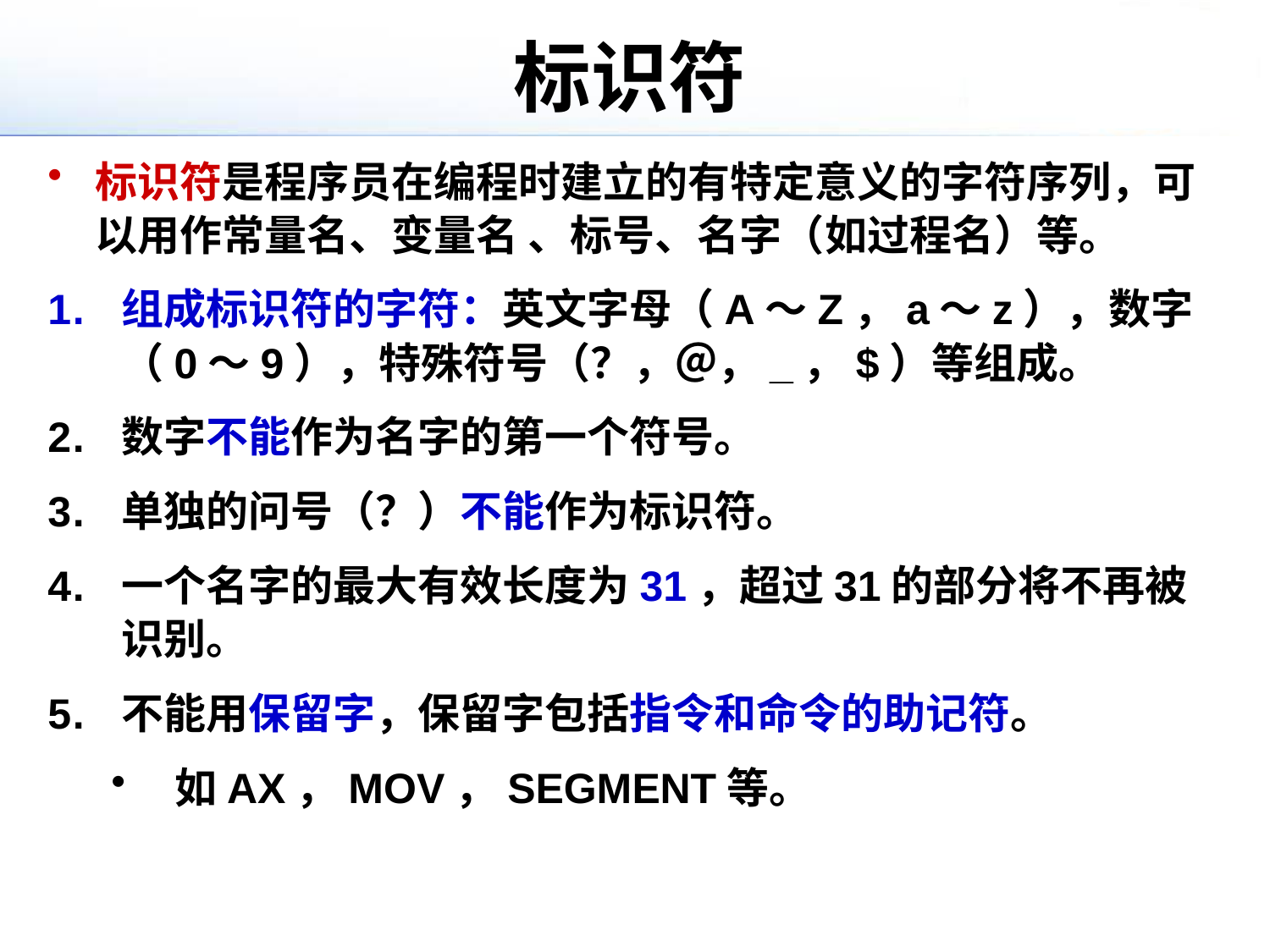

# 标识符
标识符是程序员在编程时建立的有特定意义的字符序列，可以用作常量名、变量名 、标号、名字（如过程名）等。
组成标识符的字符：英文字母（A～Z，a～z），数字（0～9），特殊符号（？，＠，_，$）等组成。
数字不能作为名字的第一个符号。
单独的问号（？）不能作为标识符。
一个名字的最大有效长度为31，超过31的部分将不再被识别。
不能用保留字，保留字包括指令和命令的助记符。
如AX，MOV，SEGMENT等。